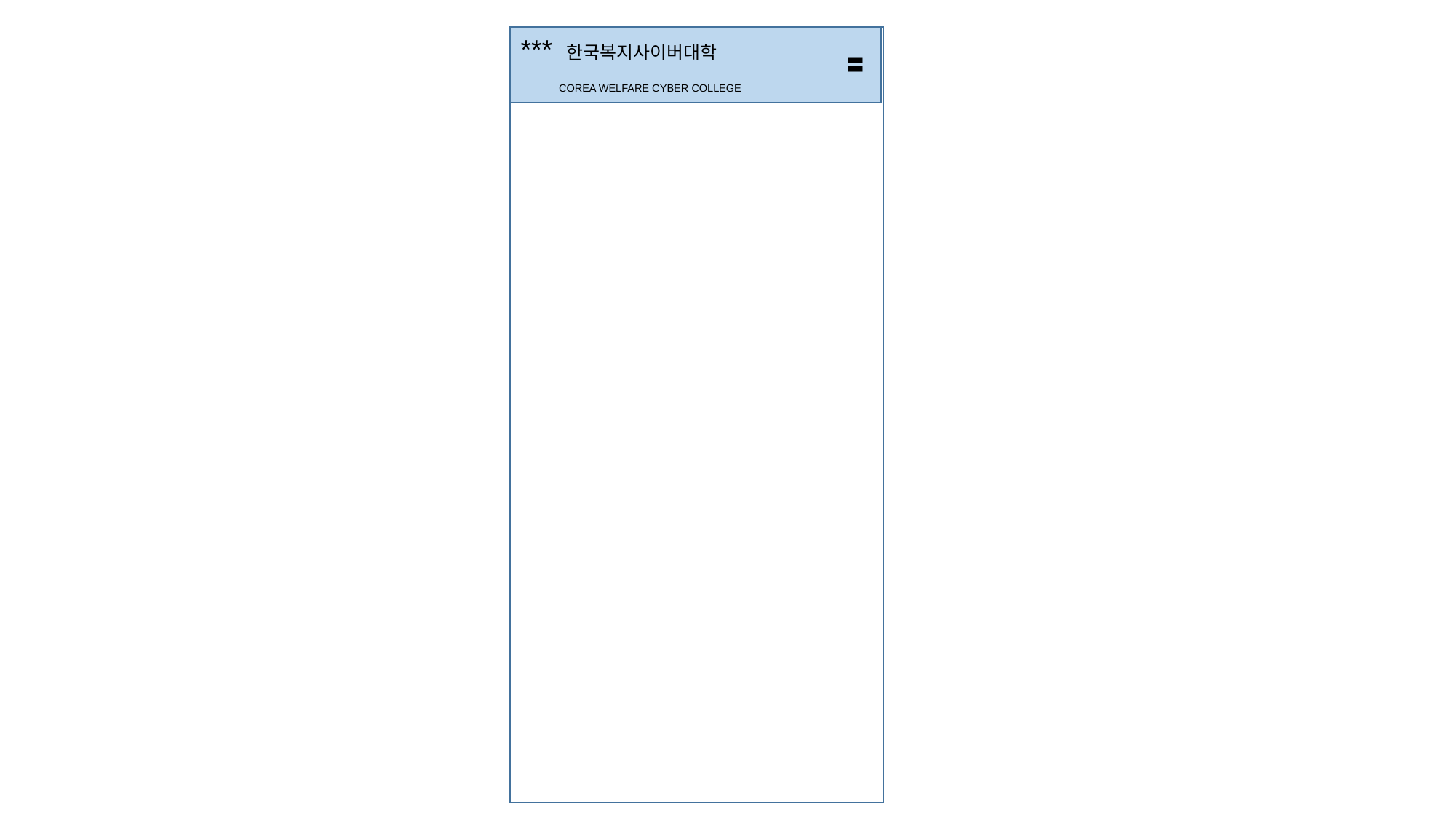

*** 한국복지사이버대학
     COREA WELFARE CYBER COLLEGE
〓
대학정보공시    전화번호안내
오시는 길